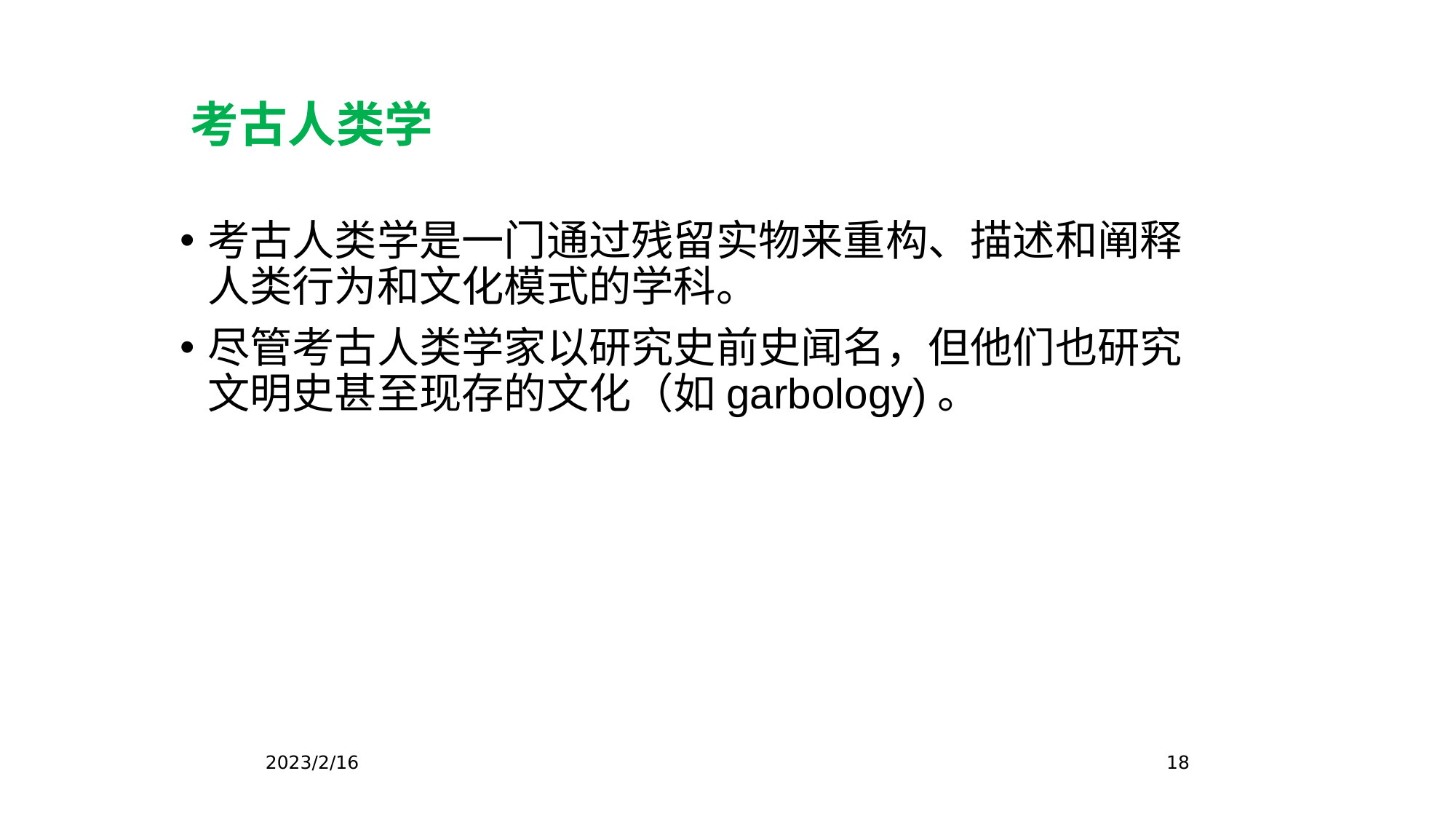

考古人类学
考古人类学是一门通过残留实物来重构、描述和阐释人类行为和文化模式的学科。
尽管考古人类学家以研究史前史闻名，但他们也研究文明史甚至现存的文化（如garbology)。
2023/2/16
18